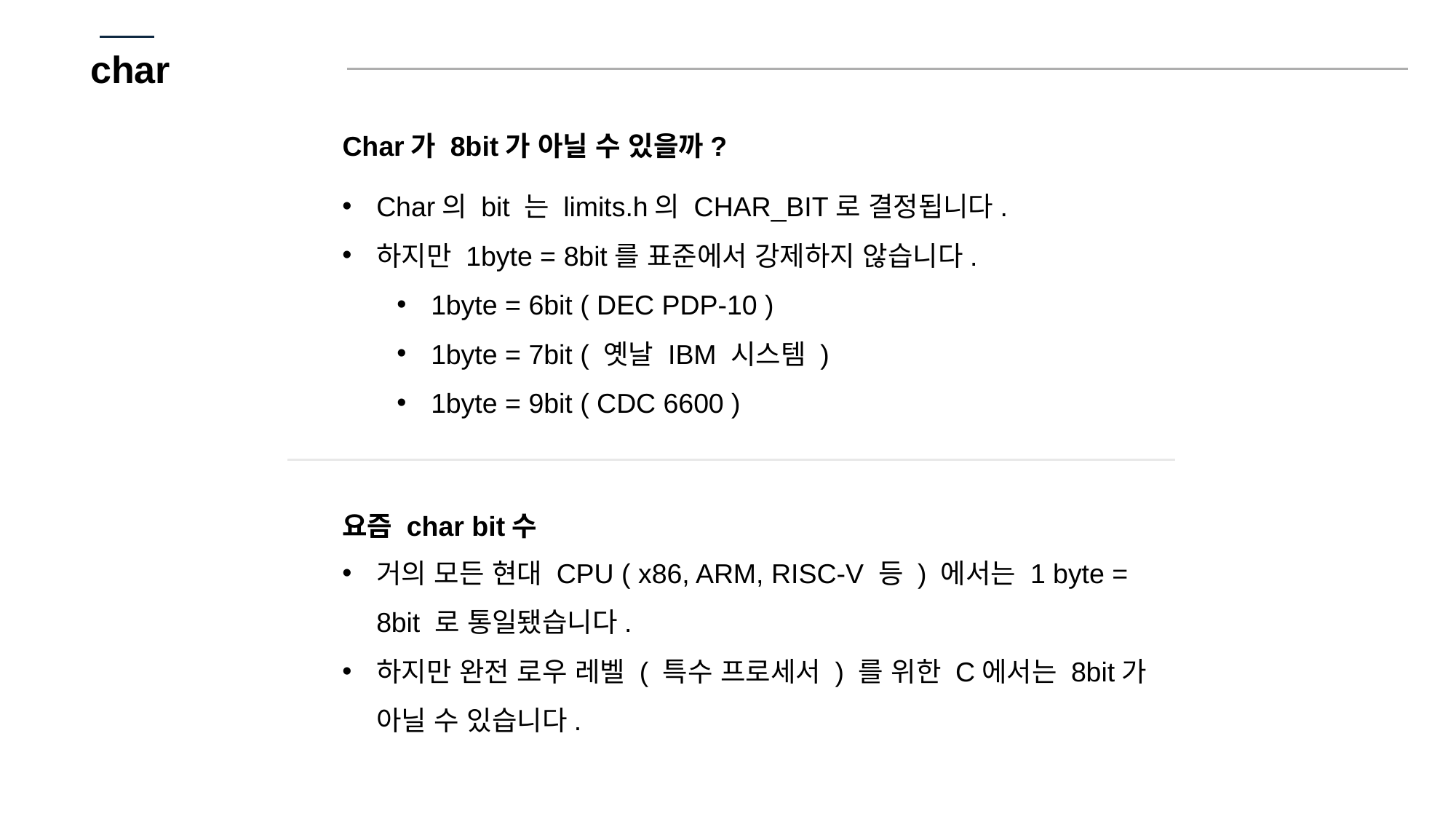

char
Char가 8bit가 아닐 수 있을까?
Char의 bit 는 limits.h의 CHAR_BIT로 결정됩니다.
하지만 1byte = 8bit를 표준에서 강제하지 않습니다.
1byte = 6bit ( DEC PDP-10 )
1byte = 7bit ( 옛날 IBM 시스템 )
1byte = 9bit ( CDC 6600 )

요즘 char bit수
거의 모든 현대 CPU ( x86, ARM, RISC-V 등 ) 에서는 1 byte = 8bit 로 통일됐습니다.
하지만 완전 로우 레벨 ( 특수 프로세서 ) 를 위한 C에서는 8bit가 아닐 수 있습니다.